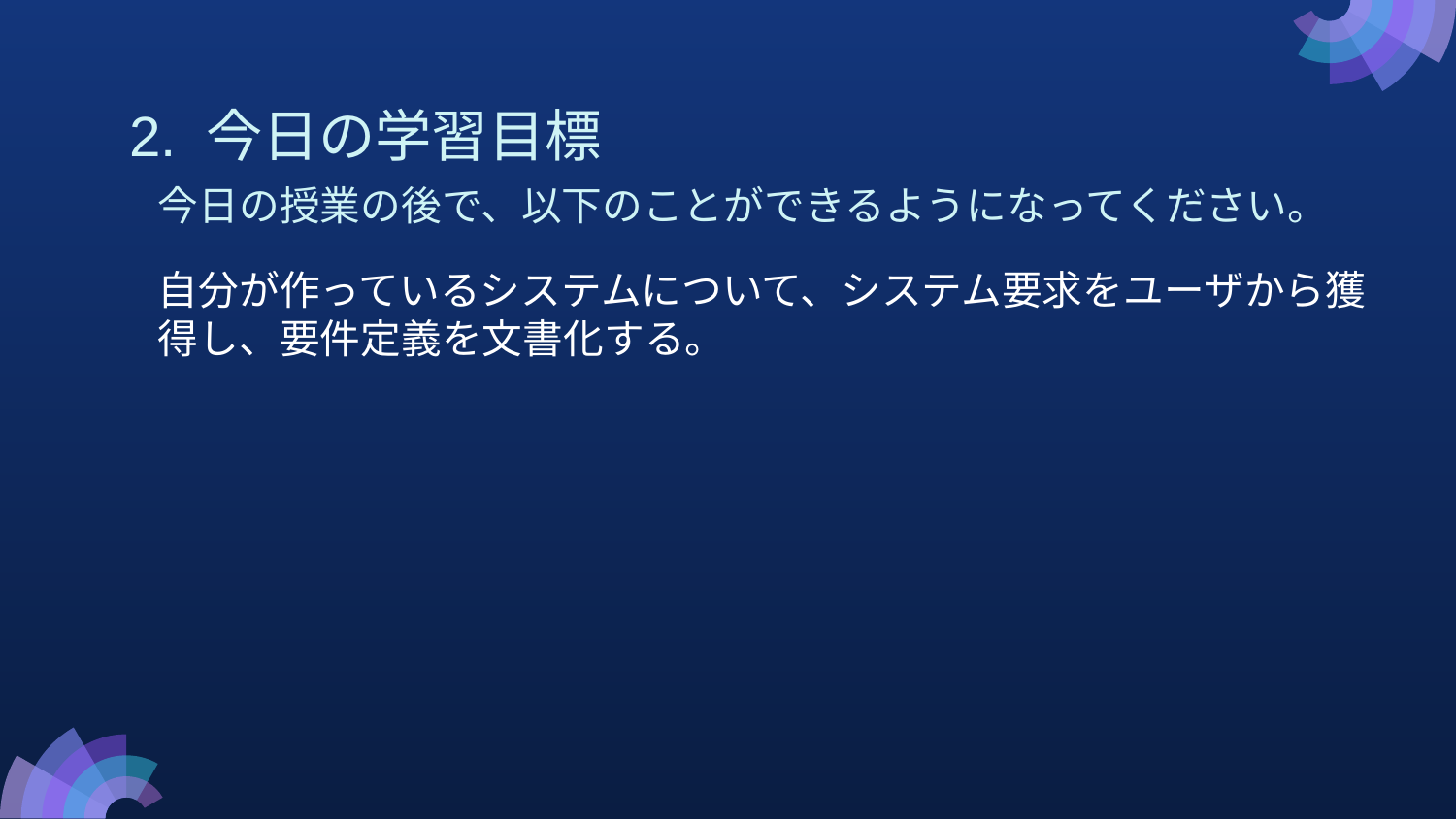

# 2. 今日の学習目標
今日の授業の後で、以下のことができるようになってください。
自分が作っているシステムについて、システム要求をユーザから獲得し、要件定義を文書化する。